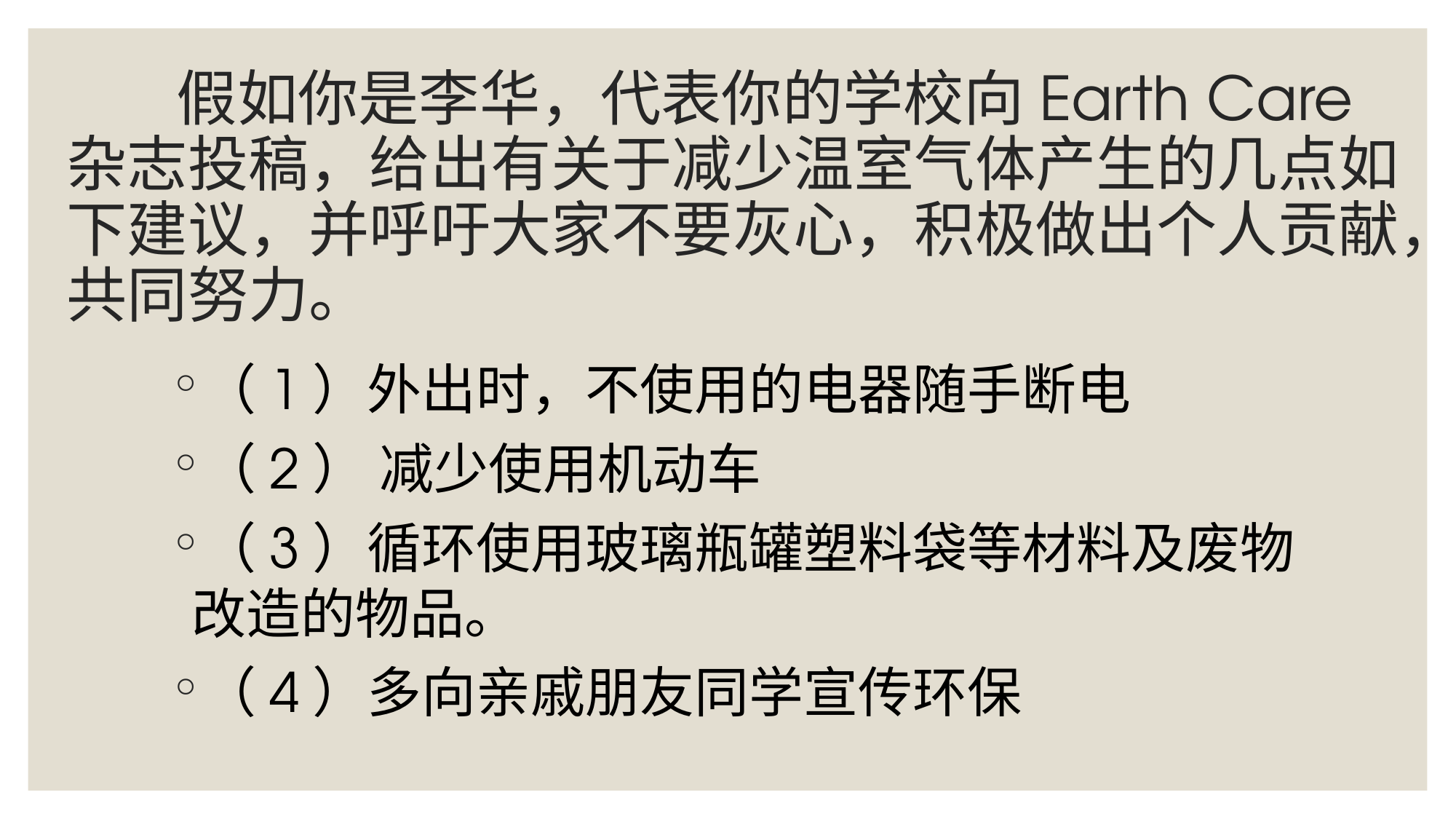

# 假如你是李华，代表你的学校向Earth Care杂志投稿，给出有关于减少温室气体产生的几点如下建议，并呼吁大家不要灰心，积极做出个人贡献，共同努力。
（1）外出时，不使用的电器随手断电
（2） 减少使用机动车
（3）循环使用玻璃瓶罐塑料袋等材料及废物改造的物品。
（4）多向亲戚朋友同学宣传环保